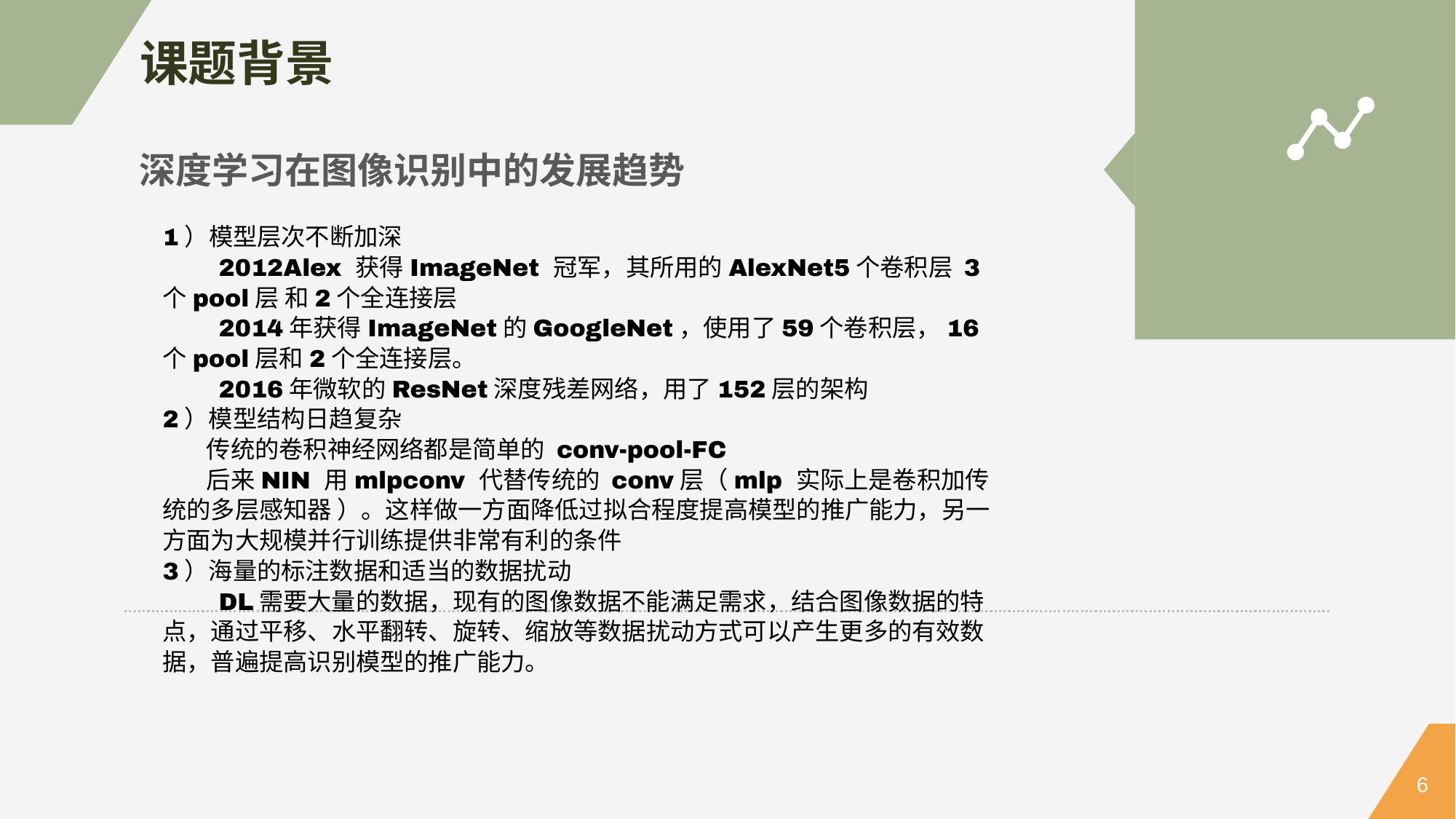

课题背景

深度学习在图像识别中的发展趋势

1）模型层次不断加深
       2012Alex 获得ImageNet 冠军，其所用的AlexNet5个卷积层 3个pool层 和2个全连接层
       2014年获得ImageNet的GoogleNet，使用了59个卷积层，16个pool层和2个全连接层。
       2016年微软的ResNet深度残差网络，用了152层的架构
2）模型结构日趋复杂
       传统的卷积神经网络都是简单的 conv-pool-FC
       后来NIN 用mlpconv 代替传统的 conv层（mlp 实际上是卷积加传统的多层感知器 ）。这样做一方面降低过拟合程度提高模型的推广能力，另一方面为大规模并行训练提供非常有利的条件
3）海量的标注数据和适当的数据扰动
       DL需要大量的数据，现有的图像数据不能满足需求，结合图像数据的特点，通过平移、水平翻转、旋转、缩放等数据扰动方式可以产生更多的有效数据，普遍提高识别模型的推广能力。